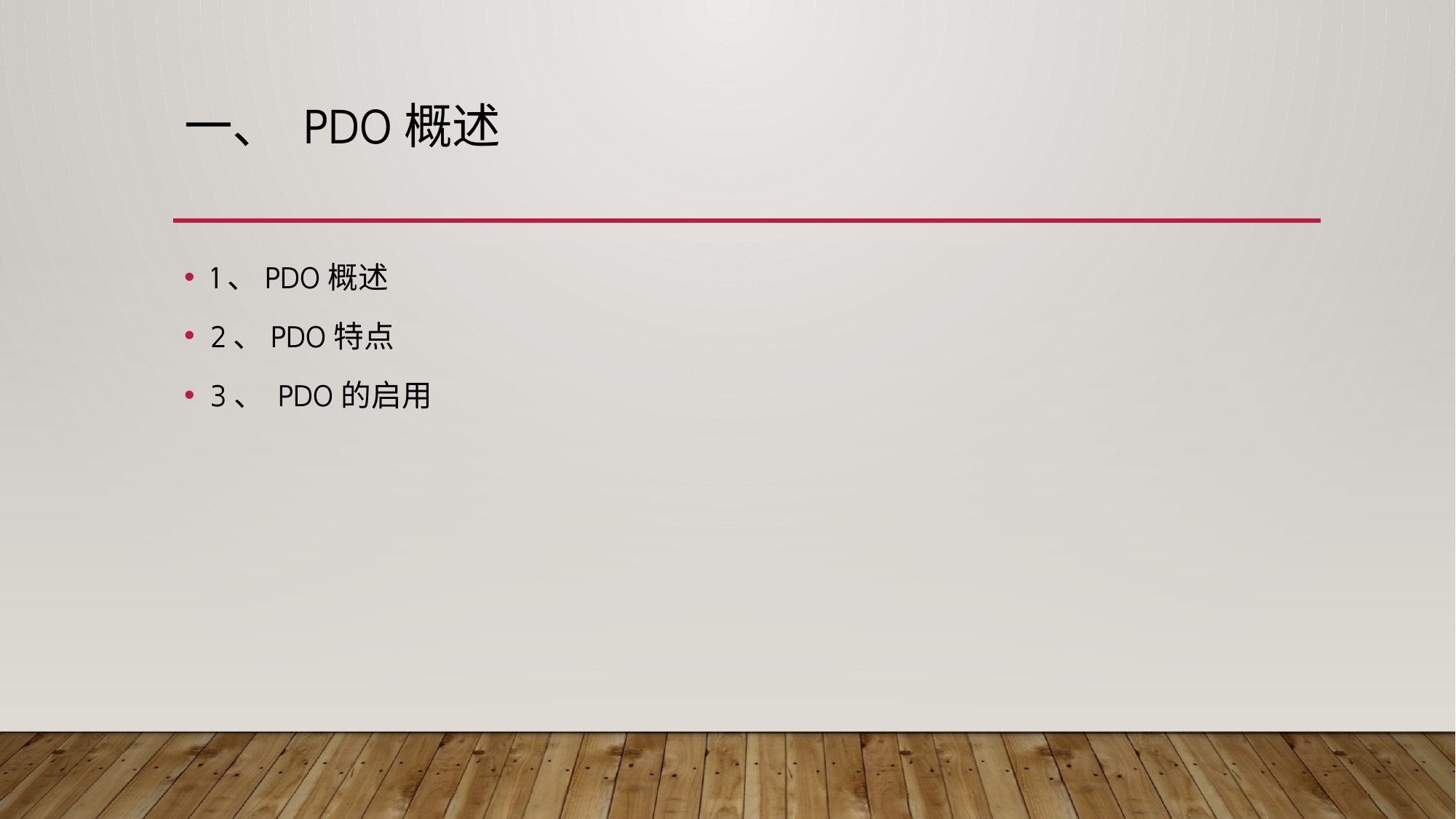

# 一、 PDO概述
1、PDO概述
2、PDO特点
3、 PDO的启用